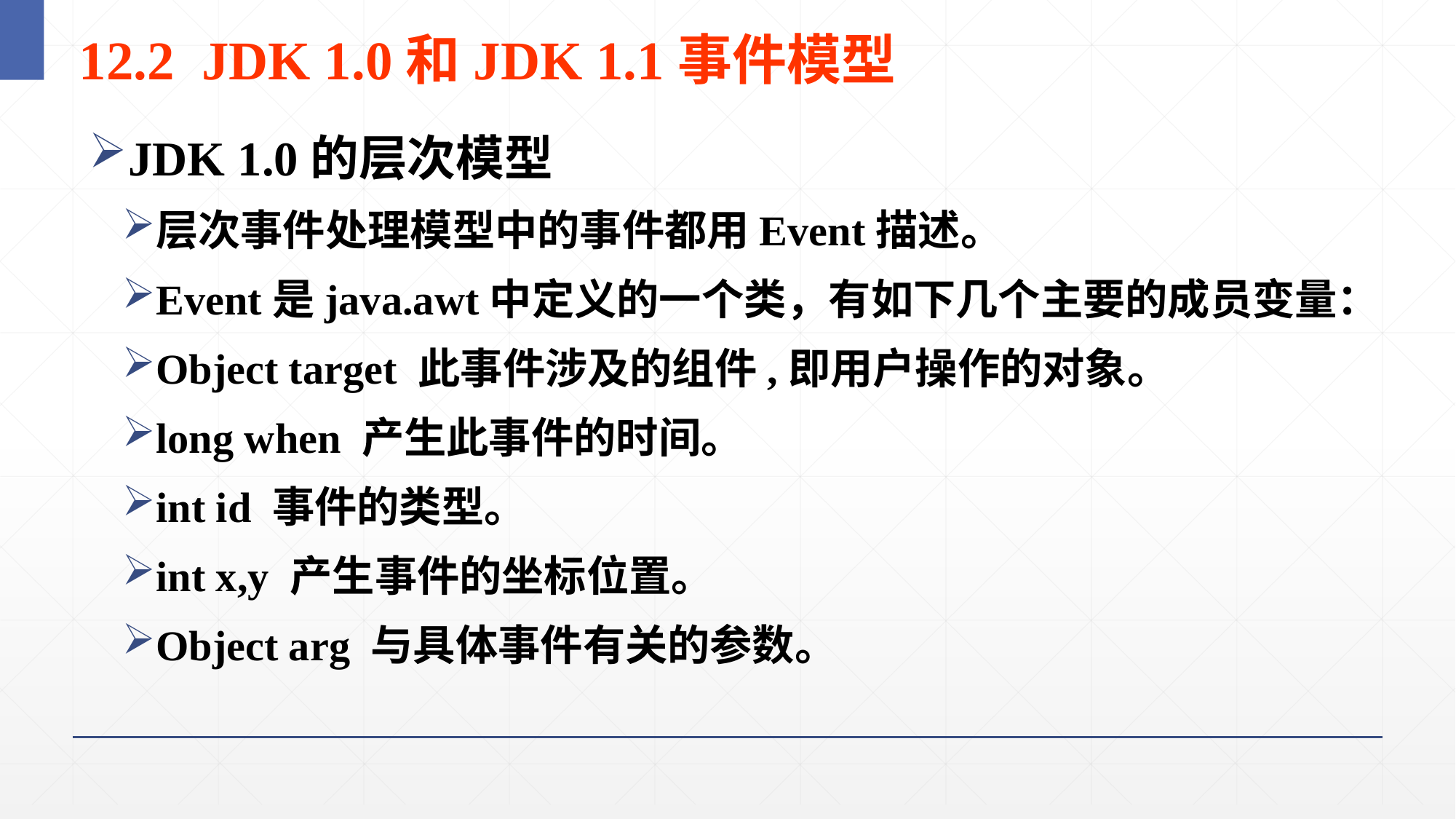

5
# 12.2  JDK 1.0和JDK 1.1事件模型
JDK 1.0的层次模型
层次事件处理模型中的事件都用Event描述。
Event是java.awt中定义的一个类，有如下几个主要的成员变量：
Object target 此事件涉及的组件,即用户操作的对象。
long when 产生此事件的时间。
int id 事件的类型。
int x,y 产生事件的坐标位置。
Object arg 与具体事件有关的参数。